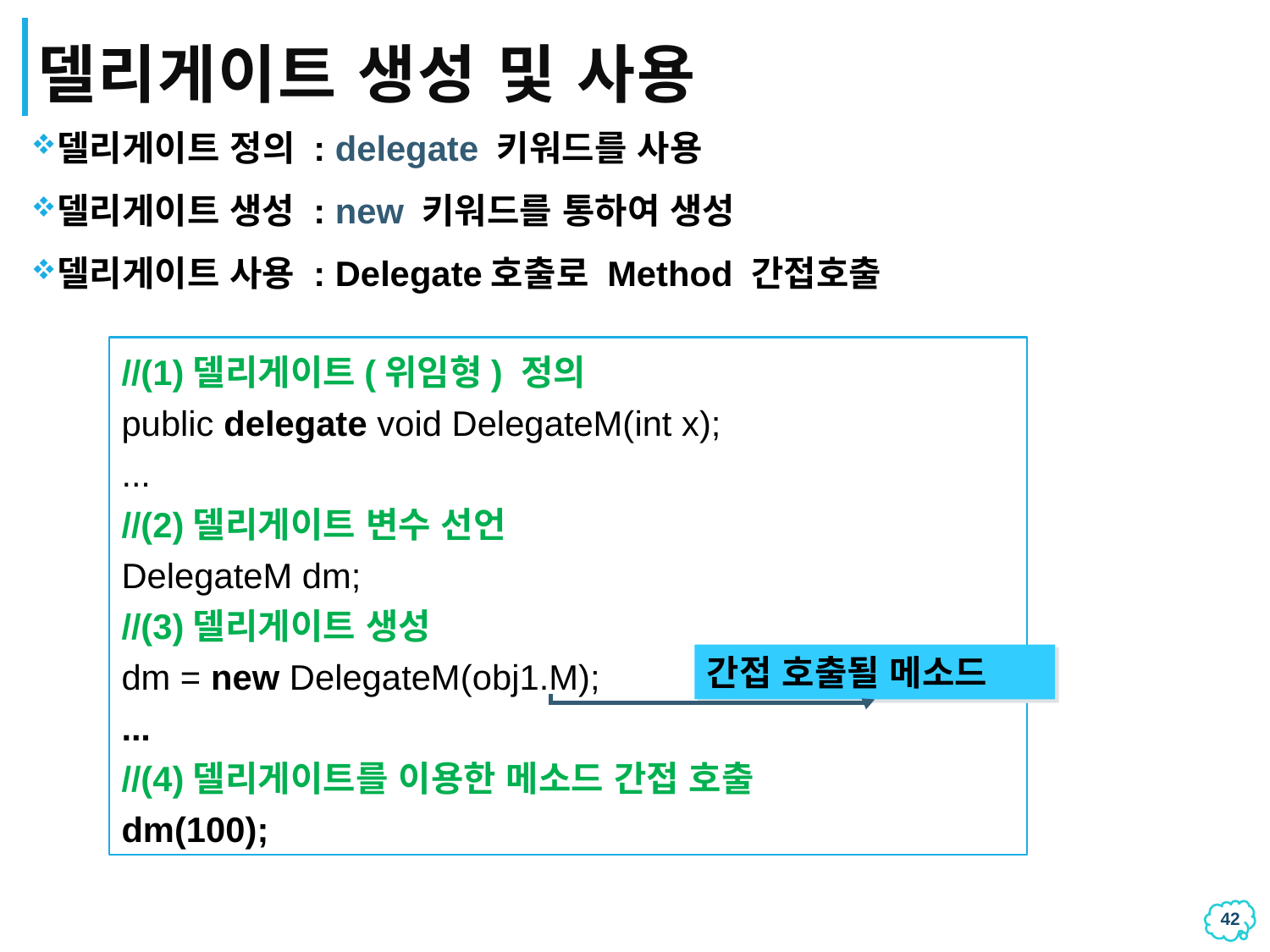

# 델리게이트 생성 및 사용
델리게이트 정의 : delegate 키워드를 사용
델리게이트 생성 : new 키워드를 통하여 생성
델리게이트 사용 : Delegate호출로 Method 간접호출
//(1)델리게이트(위임형) 정의
public delegate void DelegateM(int x);
...
//(2)델리게이트 변수 선언
DelegateM dm;
//(3)델리게이트 생성
dm = new DelegateM(obj1.M);
...
//(4)델리게이트를 이용한 메소드 간접 호출
dm(100);
간접 호출될 메소드

42